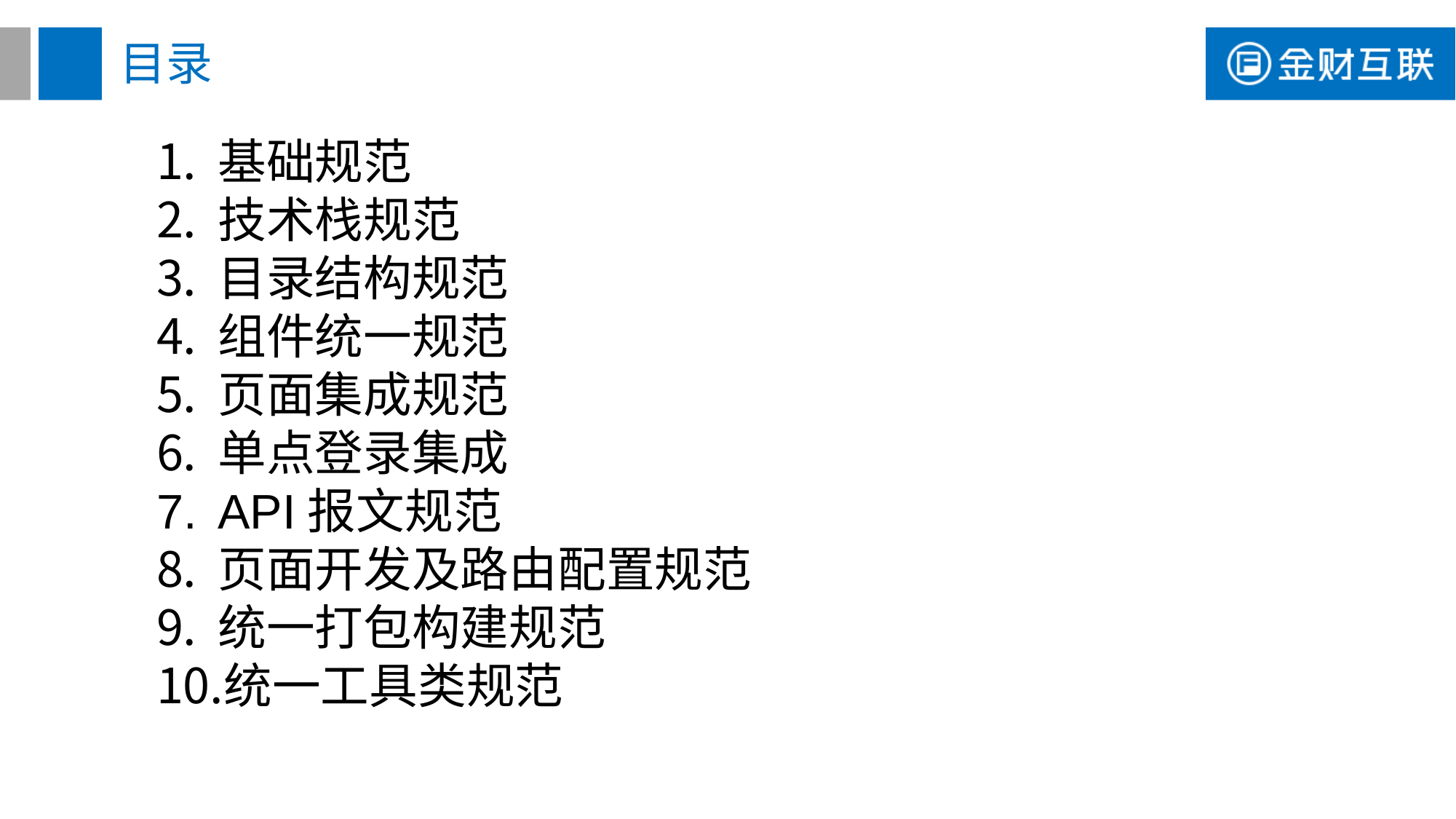

# 目录
基础规范
技术栈规范
目录结构规范
组件统一规范
页面集成规范
单点登录集成
API报文规范
页面开发及路由配置规范
统一打包构建规范
统一工具类规范